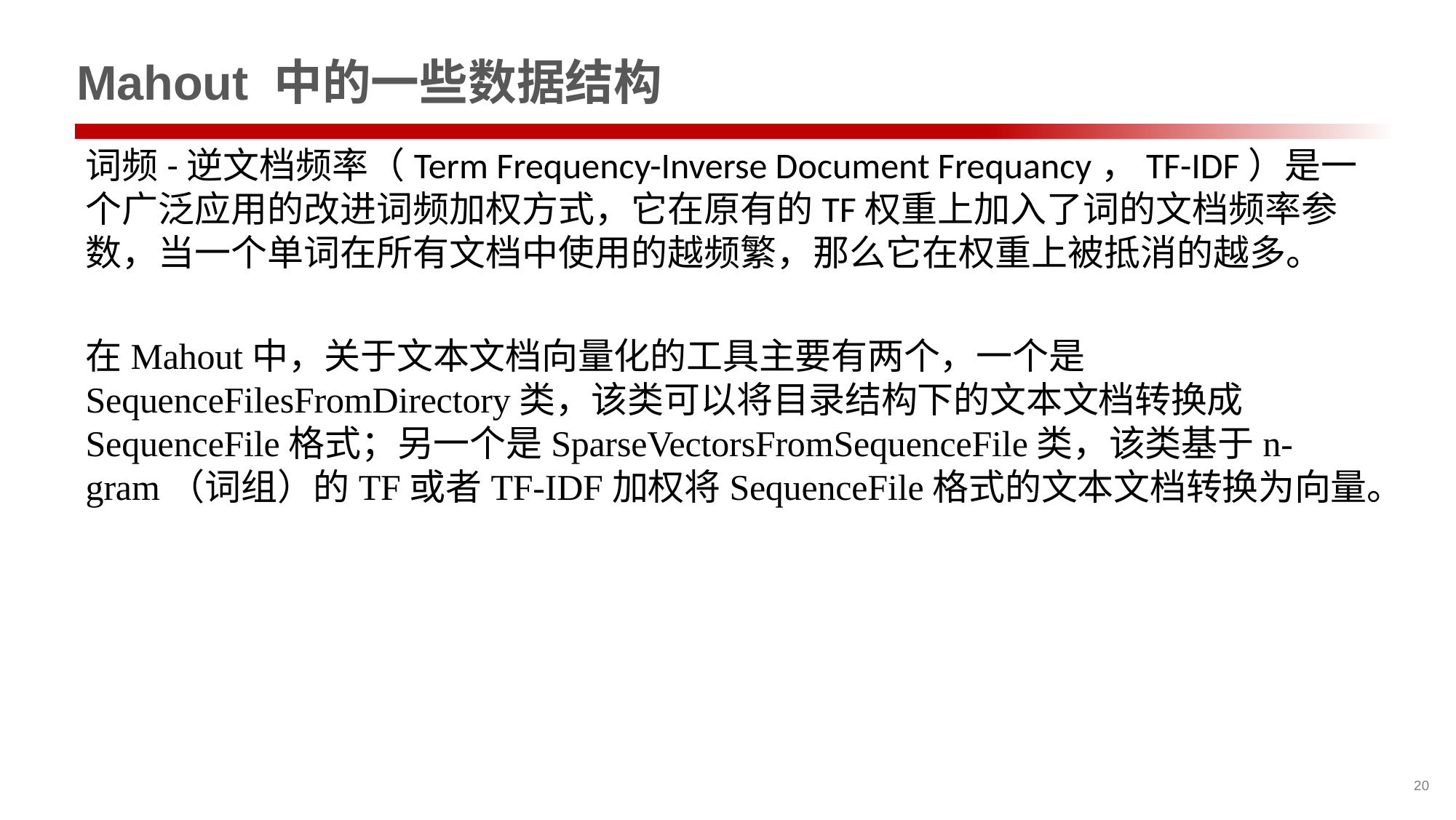

# Mahout 中的一些数据结构

词频-逆文档频率（Term Frequency-Inverse Document Frequancy，TF-IDF）是一个广泛应用的改进词频加权方式，它在原有的TF权重上加入了词的文档频率参数，当一个单词在所有文档中使用的越频繁，那么它在权重上被抵消的越多。
在Mahout中，关于文本文档向量化的工具主要有两个，一个是SequenceFilesFromDirectory类，该类可以将目录结构下的文本文档转换成SequenceFile格式；另一个是SparseVectorsFromSequenceFile类，该类基于n-gram（词组）的TF或者TF-IDF加权将SequenceFile格式的文本文档转换为向量。
20